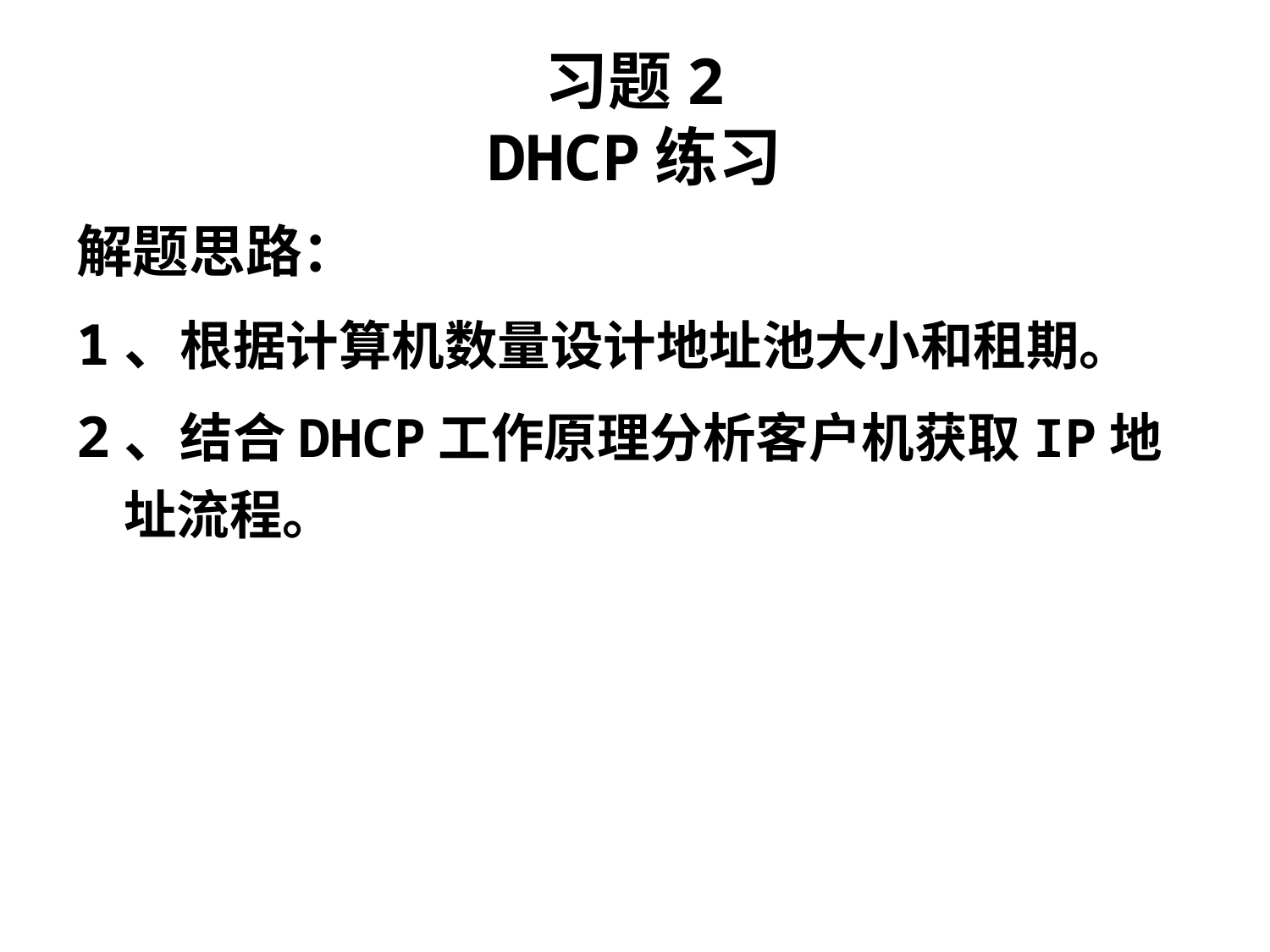

# 习题2 DHCP练习
解题思路：
1、根据计算机数量设计地址池大小和租期。
2、结合DHCP工作原理分析客户机获取IP地址流程。